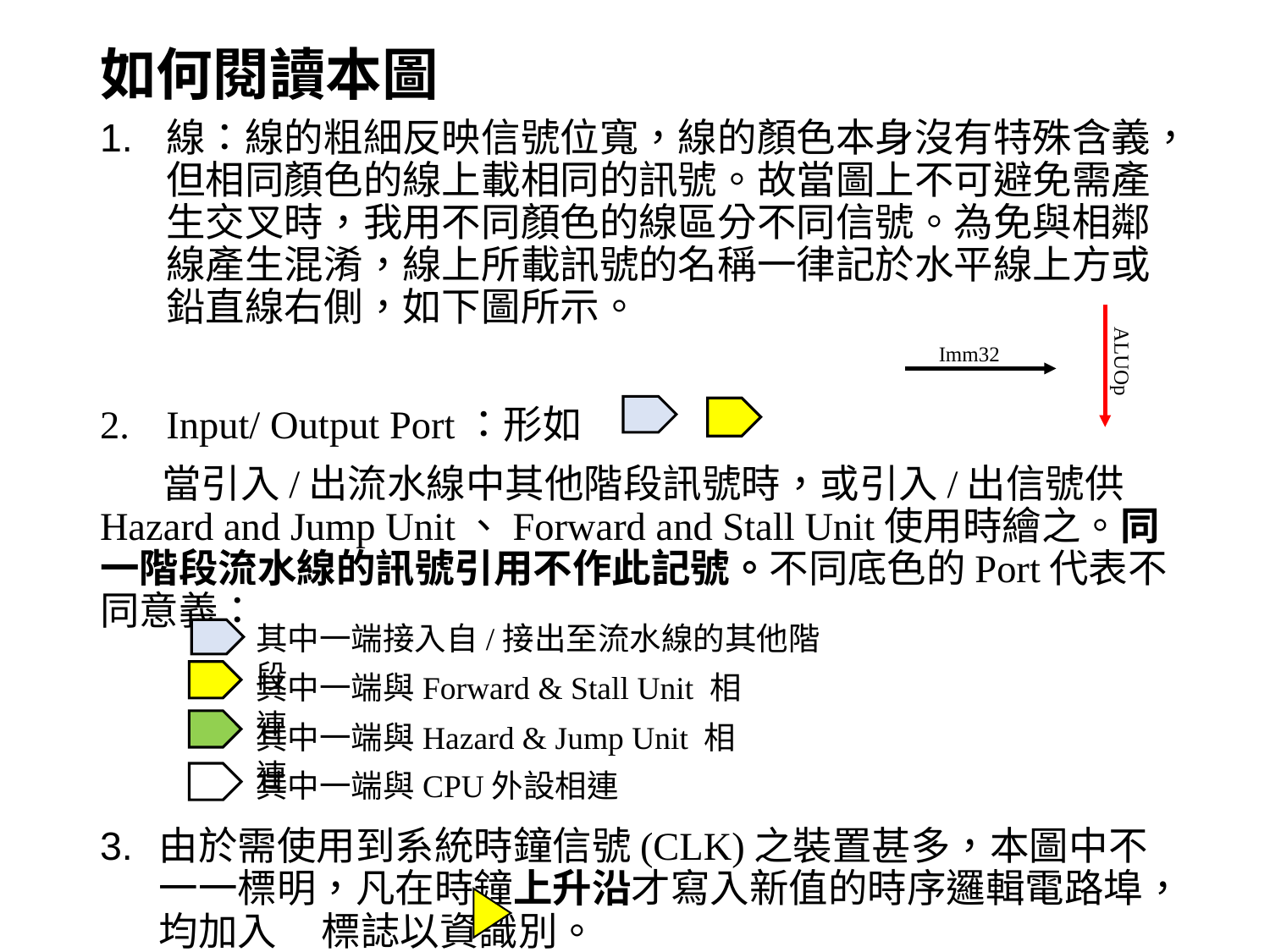

# 如何閱讀本圖
線：線的粗細反映信號位寬，線的顏色本身沒有特殊含義，但相同顏色的線上載相同的訊號。故當圖上不可避免需產生交叉時，我用不同顏色的線區分不同信號。為免與相鄰線產生混淆，線上所載訊號的名稱一律記於水平線上方或鉛直線右側，如下圖所示。

Input/ Output Port：形如
      當引入/出流水線中其他階段訊號時，或引入/出信號供Hazard and Jump Unit、Forward and Stall Unit使用時繪之。同一階段流水線的訊號引用不作此記號。不同底色的Port代表不同意義：

由於需使用到系統時鐘信號(CLK)之裝置甚多，本圖中不一一標明，凡在時鐘上升沿才寫入新值的時序邏輯電路埠，均加入     標誌以資識別。
Imm32
ALUOp

其中一端接入自/接出至流水線的其他階段

其中一端與Forward & Stall Unit 相連

其中一端與Hazard & Jump Unit 相連

其中一端與CPU外設相連